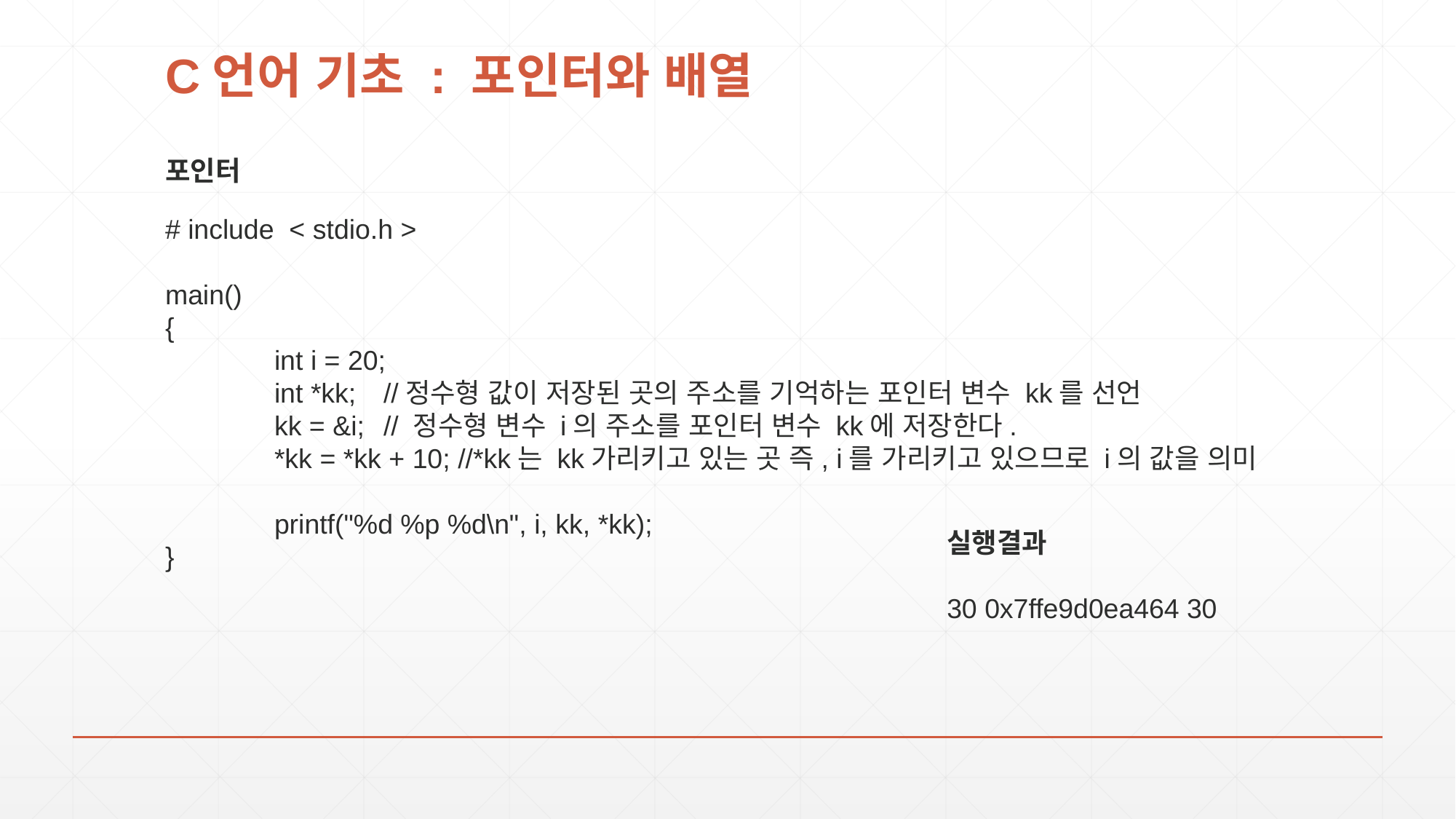

# C언어 기초 : 포인터와 배열
포인터
# include  < stdio.h >

main()
{
	int i = 20;
	int *kk;	//정수형 값이 저장된 곳의 주소를 기억하는 포인터 변수 kk를 선언
	kk = &i;	// 정수형 변수 i의 주소를 포인터 변수 kk에 저장한다.
	*kk = *kk + 10; //*kk는 kk가리키고 있는 곳 즉, i를 가리키고 있으므로 i의 값을 의미

	printf("%d %p %d\n", i, kk, *kk);
}
실행결과

30 0x7ffe9d0ea464 30